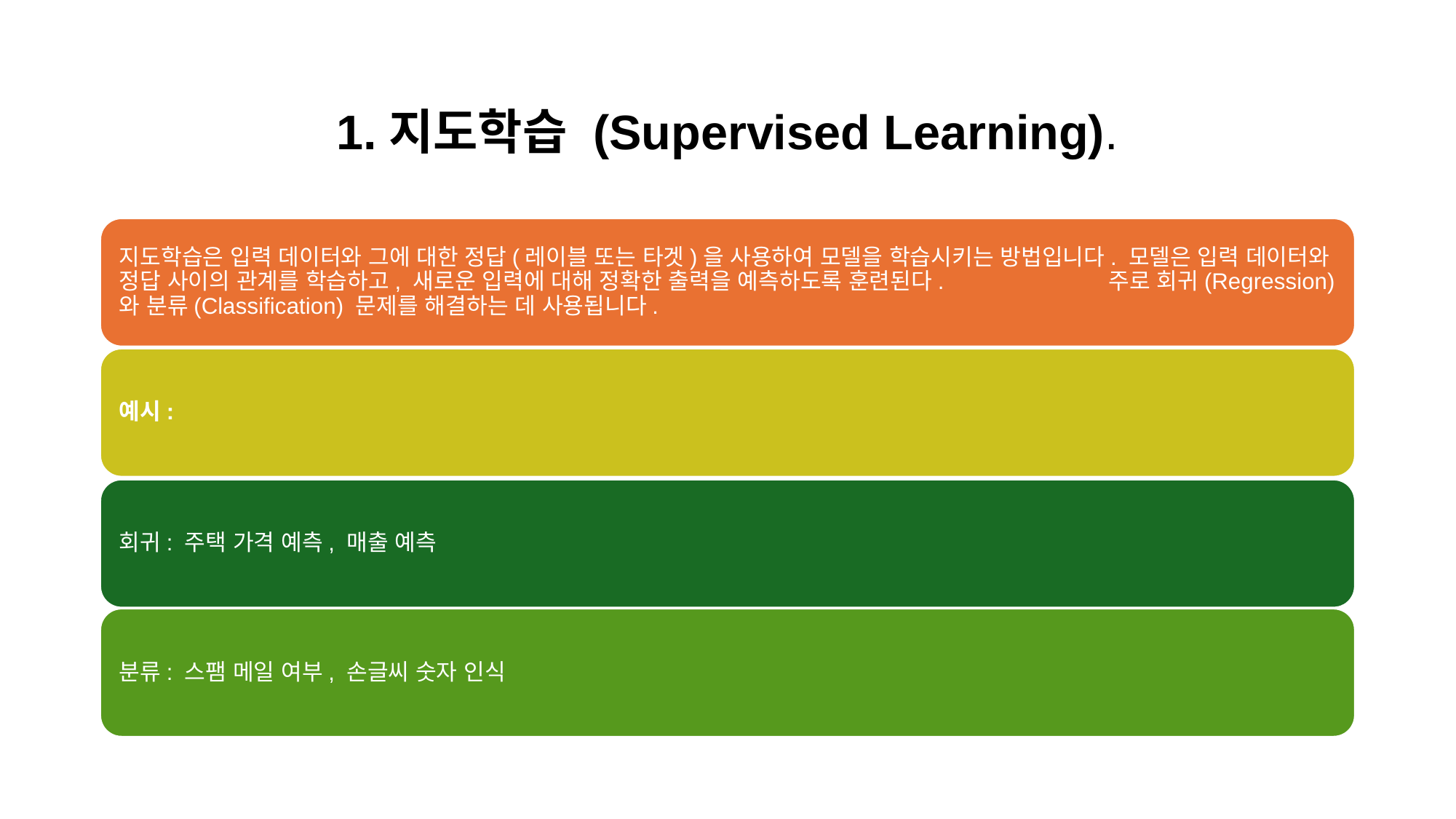

# 1.지도학습 (Supervised Learning).
지도학습은 입력 데이터와 그에 대한 정답(레이블 또는 타겟)을 사용하여 모델을 학습시키는 방법입니다. 모델은 입력 데이터와 정답 사이의 관계를 학습하고, 새로운 입력에 대해 정확한 출력을 예측하도록 훈련된다.                         주로 회귀(Regression) 와 분류(Classification) 문제를 해결하는 데 사용됩니다.
예시:
분류: 스팸 메일 여부, 손글씨 숫자 인식
회귀: 주택 가격 예측, 매출 예측